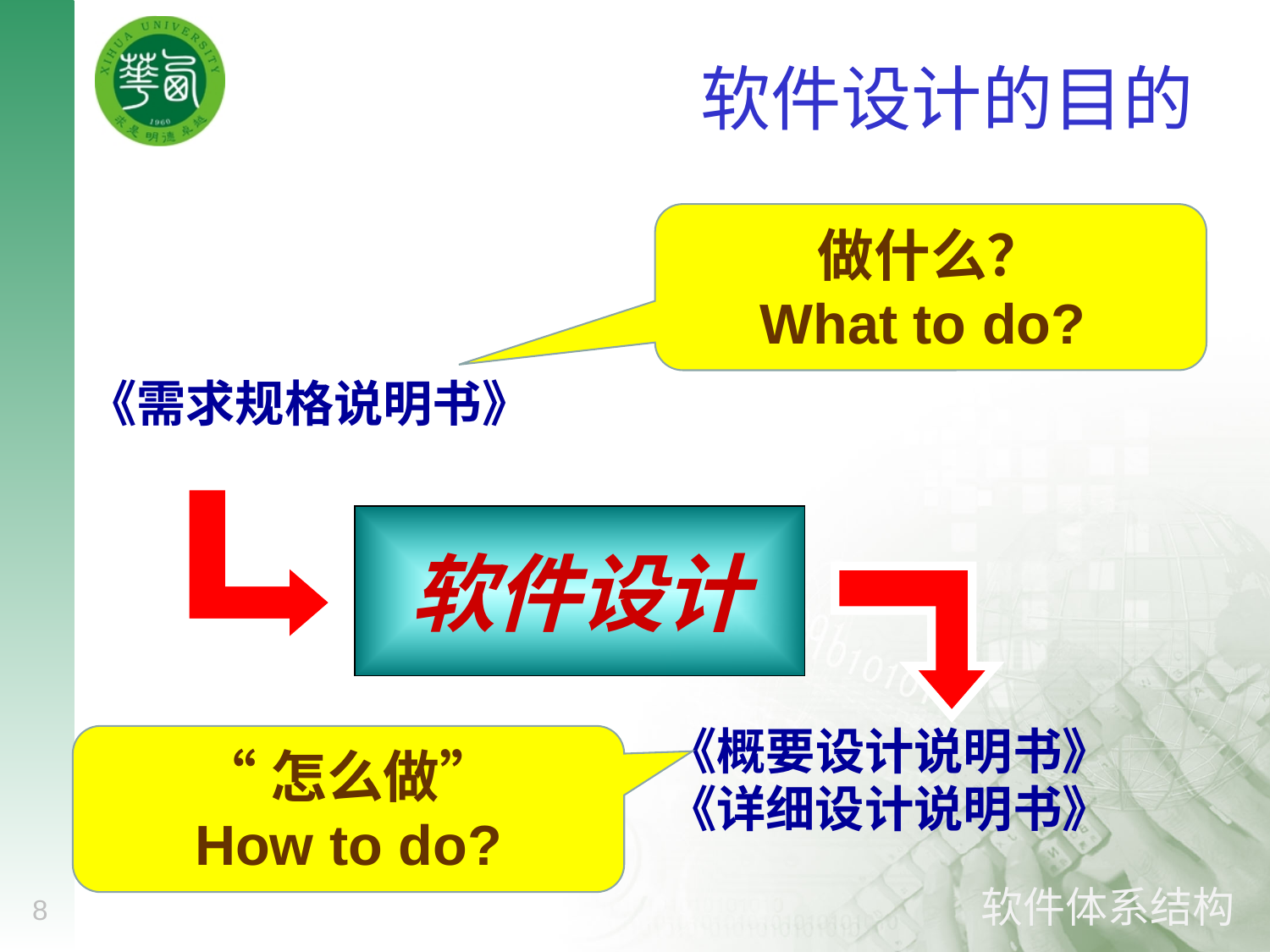

# 软件设计的目的
做什么？
What to do?
《需求规格说明书》

软件设计

“怎么做”
How to do?
《概要设计说明书》
《详细设计说明书》
8